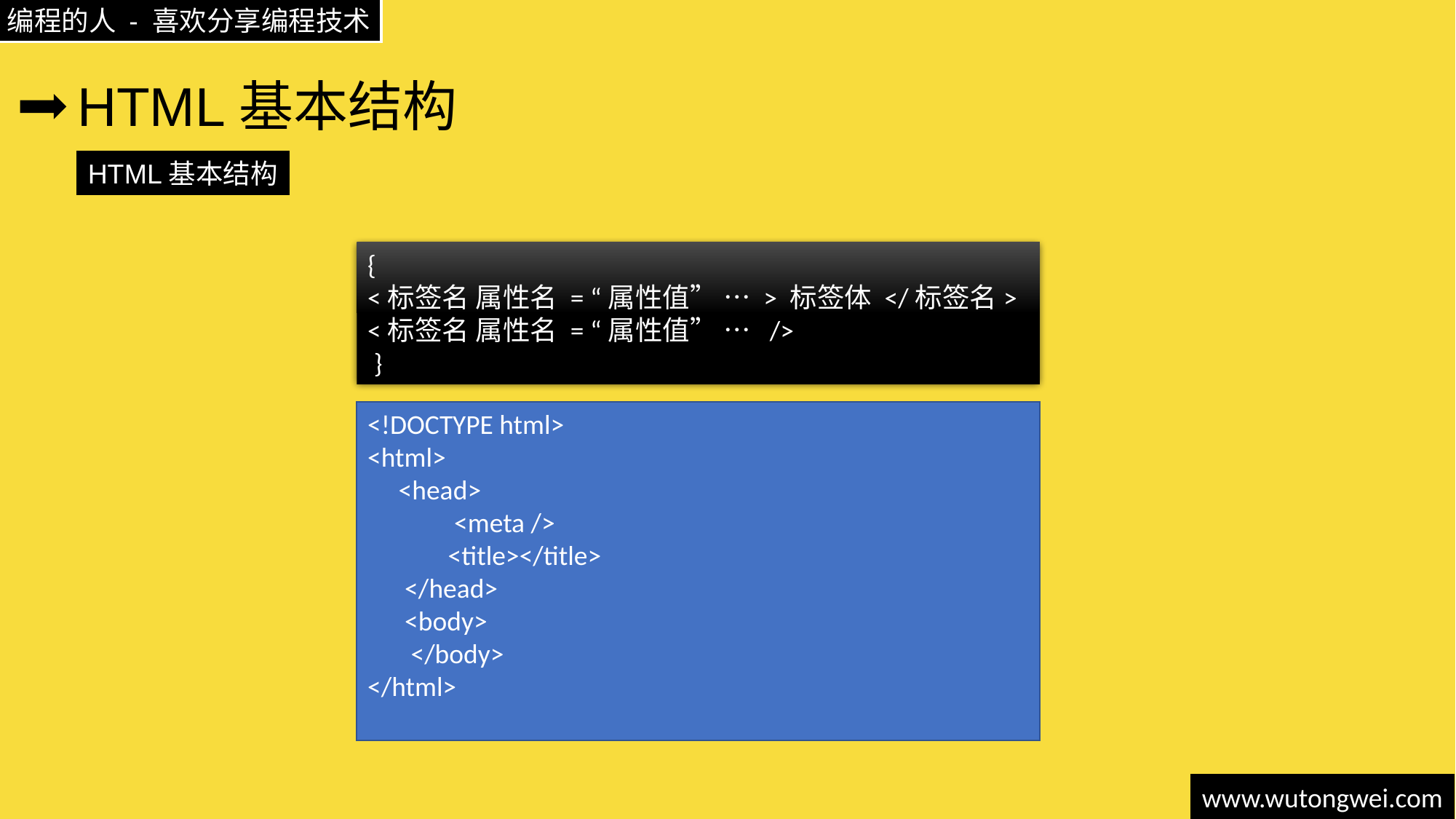

# HTML基本结构
HTML基本结构
{
<标签名 属性名 = “属性值” … > 标签体 </标签名>
<标签名 属性名 = “属性值” …  />
 }
<!DOCTYPE html>
<html>
     <head>
              <meta />
             <title></title>
      </head>
      <body>
       </body>
</html>